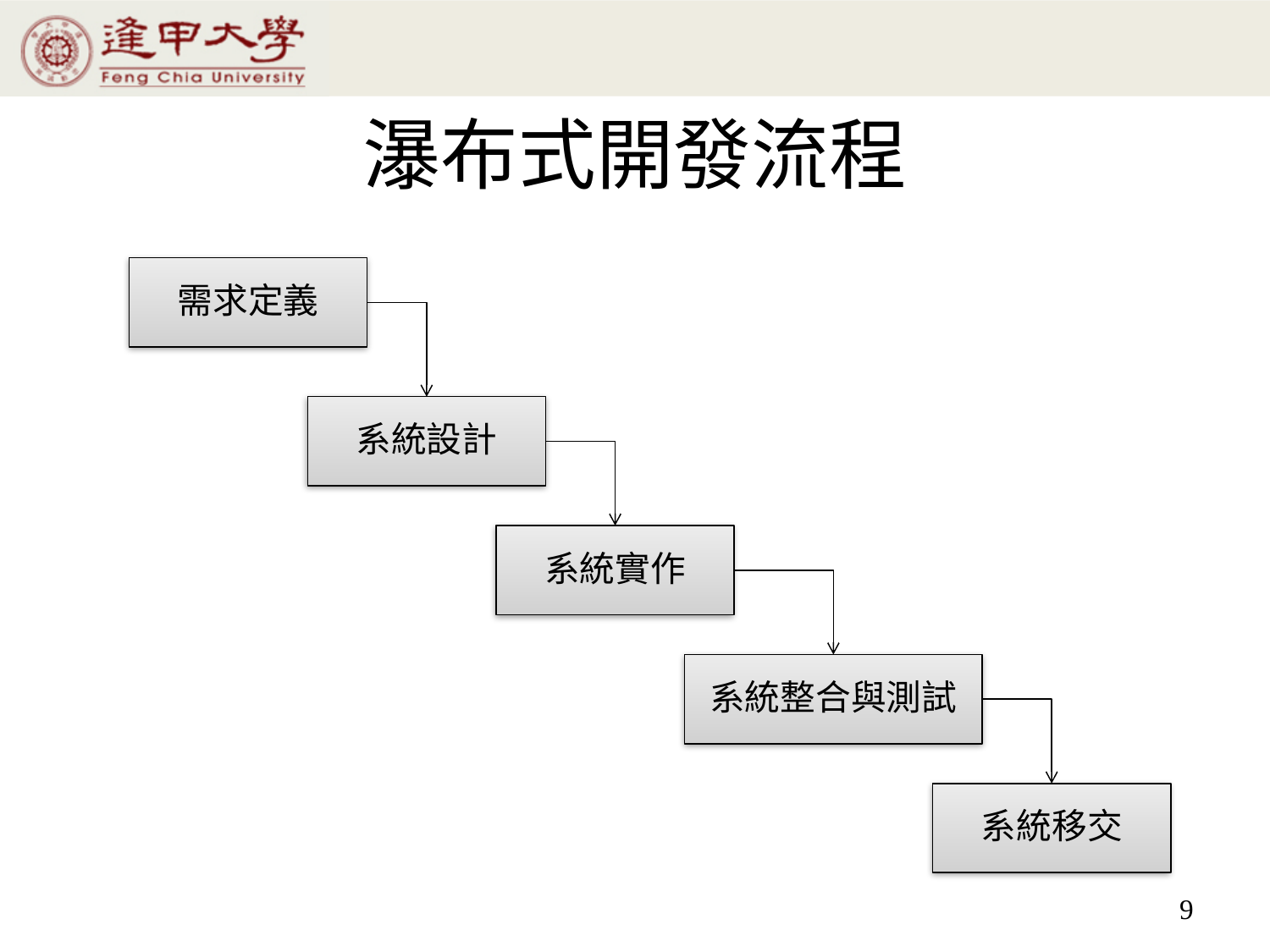

# 瀑布式開發流程
需求定義
系統設計
系統實作
系統整合與測試
系統移交
9